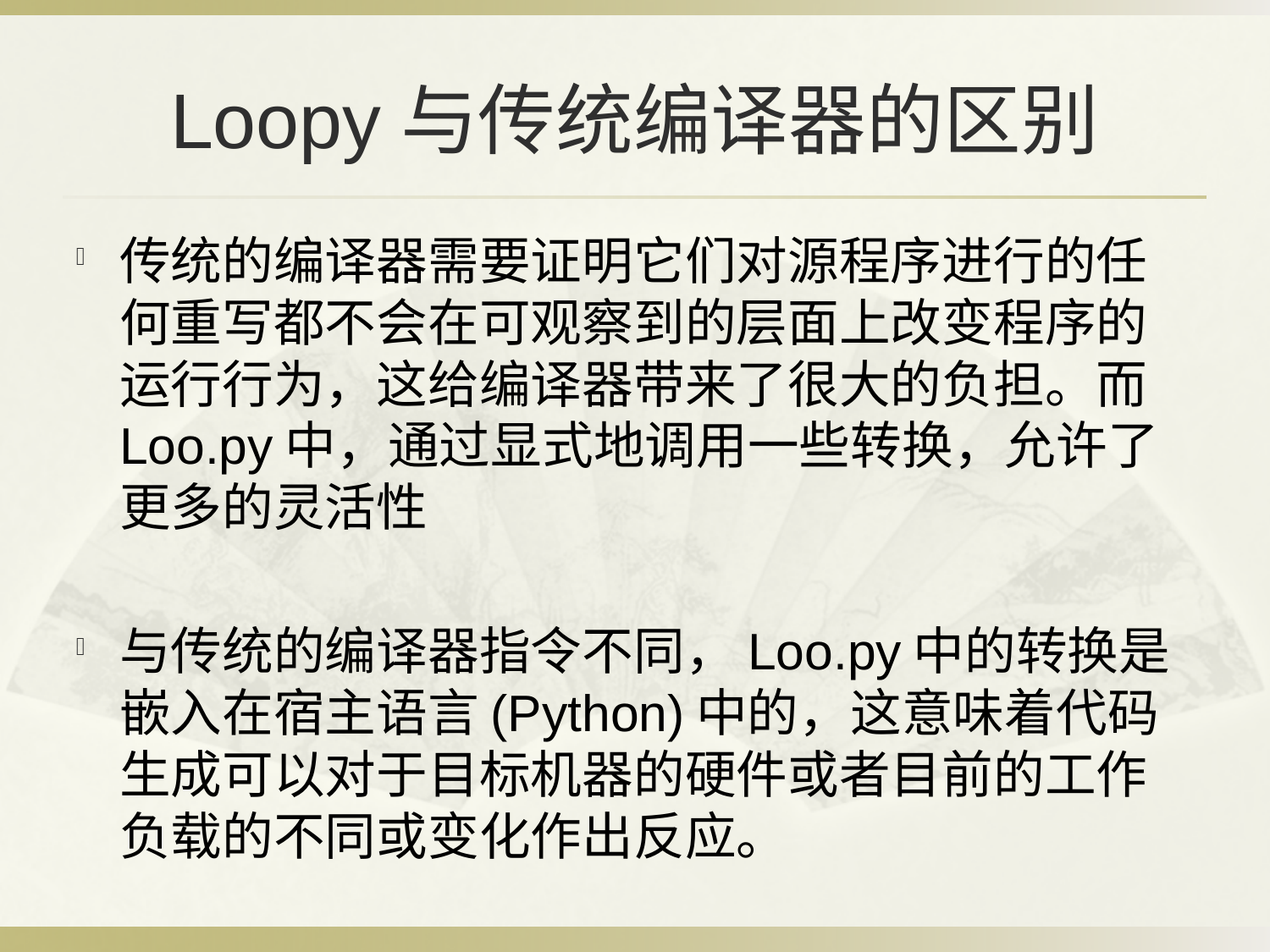

# Loopy与传统编译器的区别
传统的编译器需要证明它们对源程序进行的任何重写都不会在可观察到的层面上改变程序的运行行为，这给编译器带来了很大的负担。而Loo.py中，通过显式地调用一些转换，允许了更多的灵活性

与传统的编译器指令不同，Loo.py中的转换是嵌入在宿主语言(Python)中的，这意味着代码生成可以对于目标机器的硬件或者目前的工作负载的不同或变化作出反应。